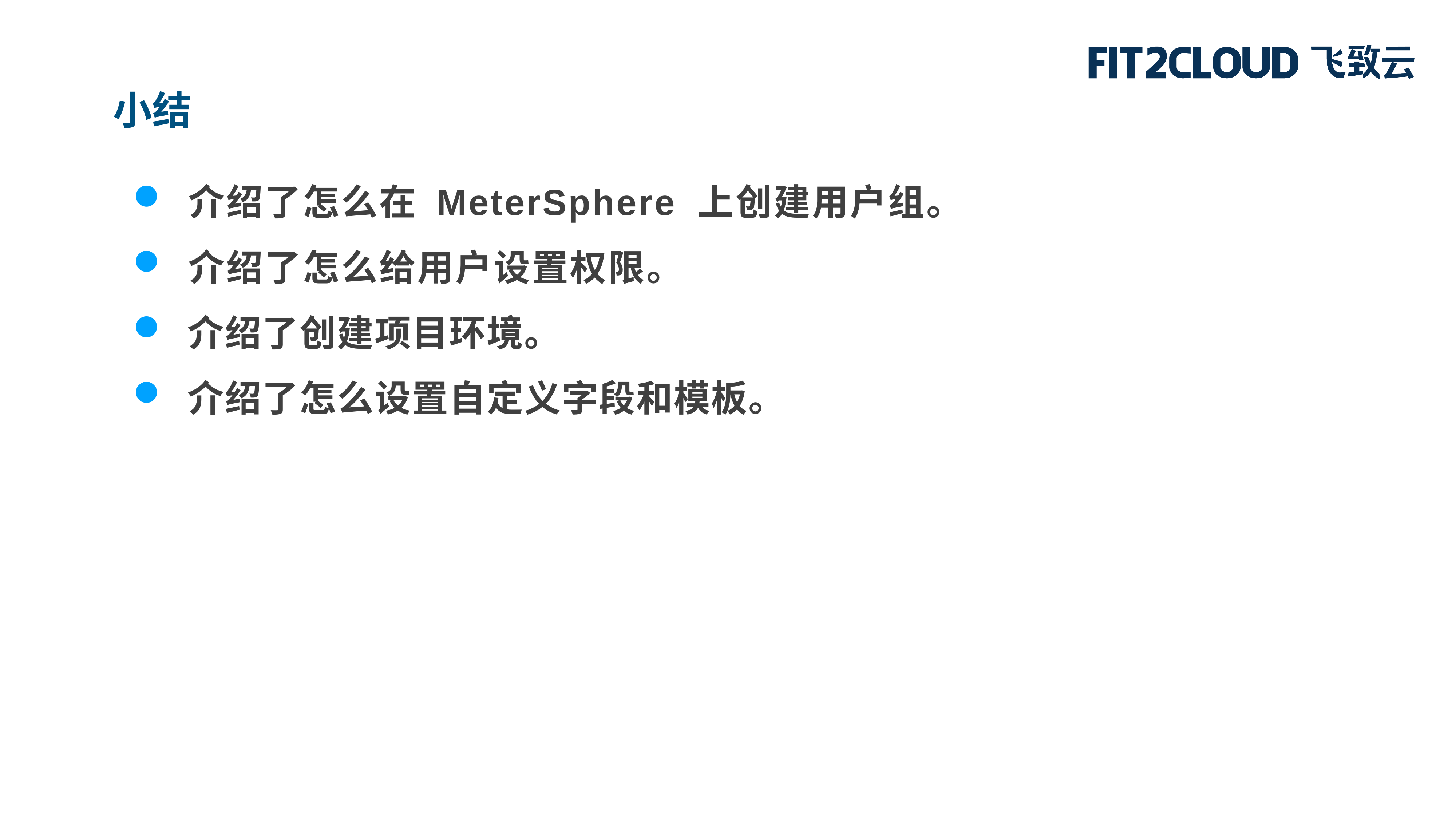

小结
 介绍了怎么在 MeterSphere 上创建用户组。
 介绍了怎么给用户设置权限。
 介绍了创建项目环境。
 介绍了怎么设置自定义字段和模板。